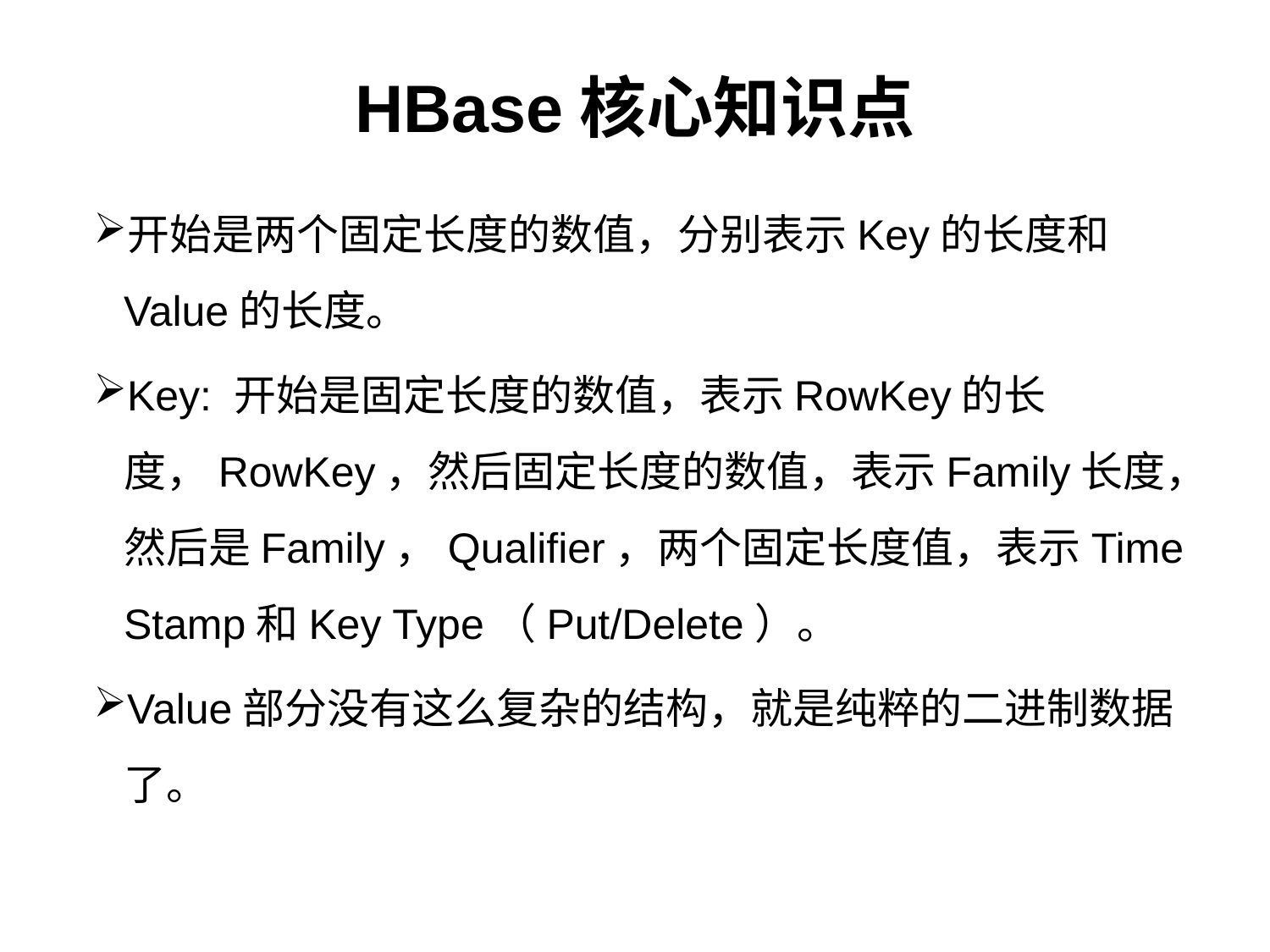

HBase核心知识点
开始是两个固定长度的数值，分别表示Key的长度和Value的长度。
Key: 开始是固定长度的数值，表示RowKey的长度，RowKey，然后固定长度的数值，表示Family长度，然后是Family，Qualifier，两个固定长度值，表示Time Stamp和Key Type（Put/Delete）。
Value部分没有这么复杂的结构，就是纯粹的二进制数据了。